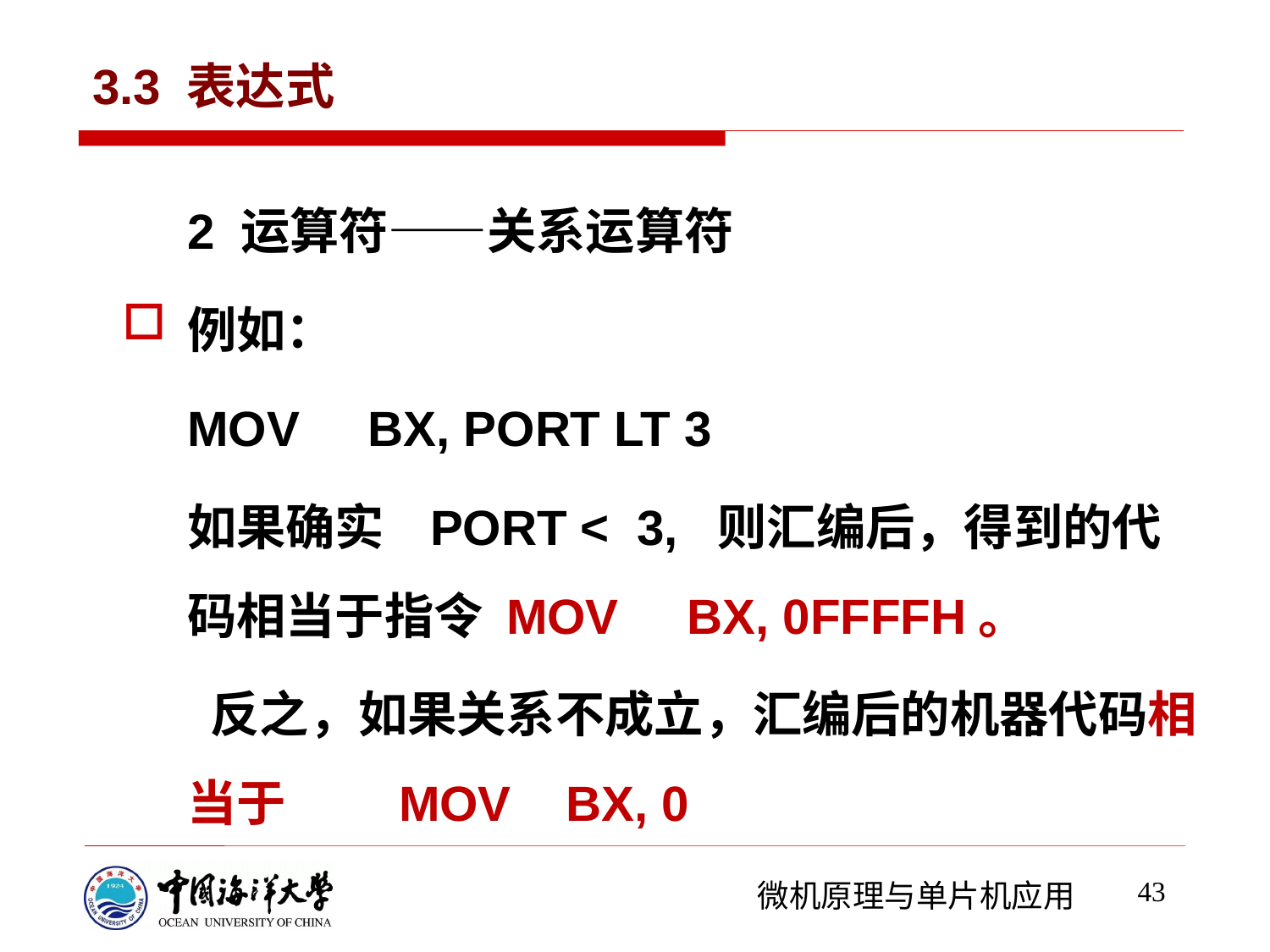

# 3.3 表达式
2 运算符——关系运算符
例如：
MOV     BX, PORT LT 3
如果确实   PORT <  3,  则汇编后，得到的代码相当于指令 MOV     BX, 0FFFFH。
 反之，如果关系不成立，汇编后的机器代码相当于         MOV    BX, 0
43